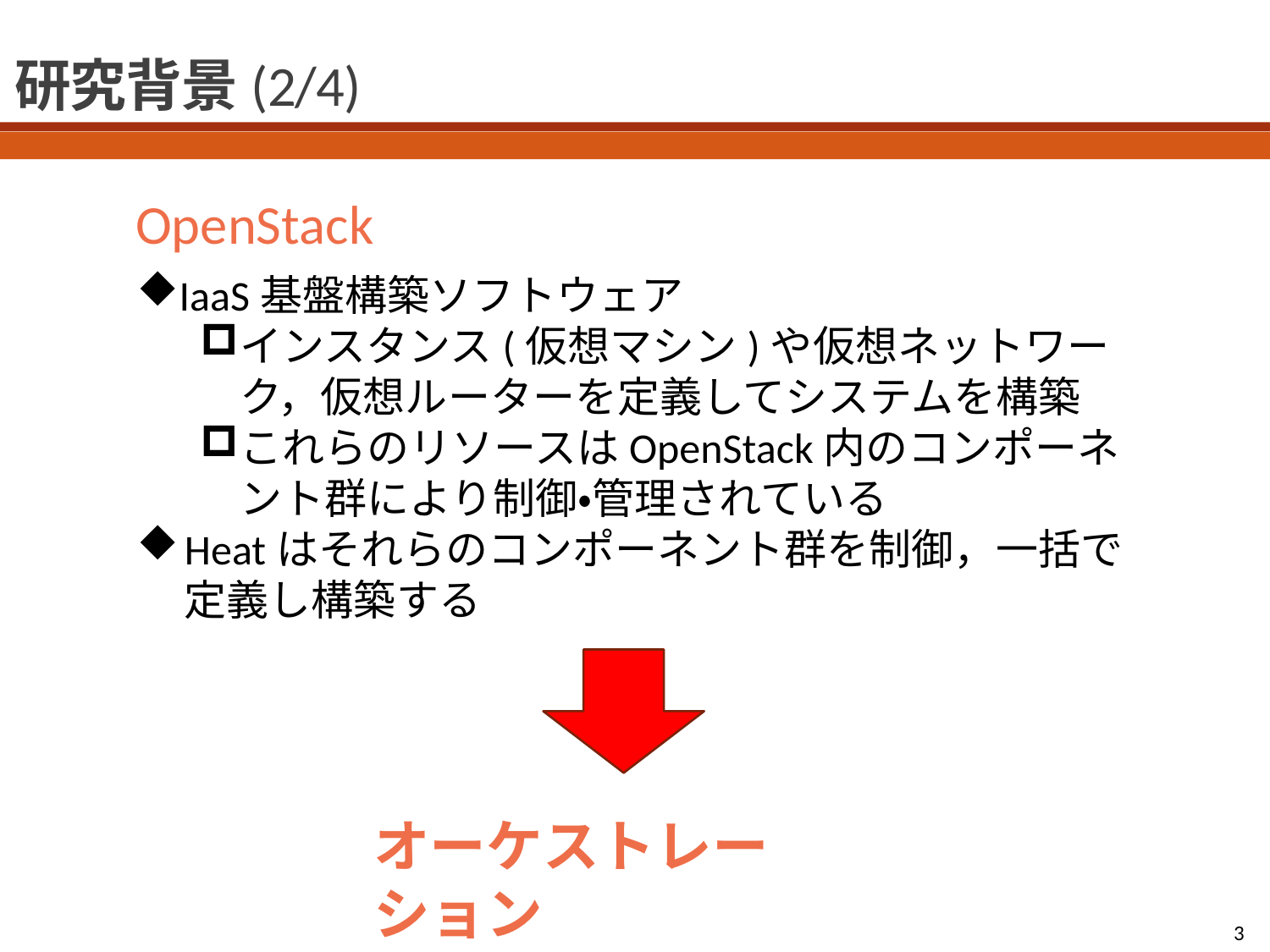

# 研究背景(2/4)
OpenStack

IaaS基盤構築ソフトウェア
インスタンス(仮想マシン)や仮想ネットワーク，仮想ルーターを定義してシステムを構築
これらのリソースはOpenStack内のコンポーネント群により制御・管理されている
Heatはそれらのコンポーネント群を制御，一括で定義し構築する

オーケストレーション
3